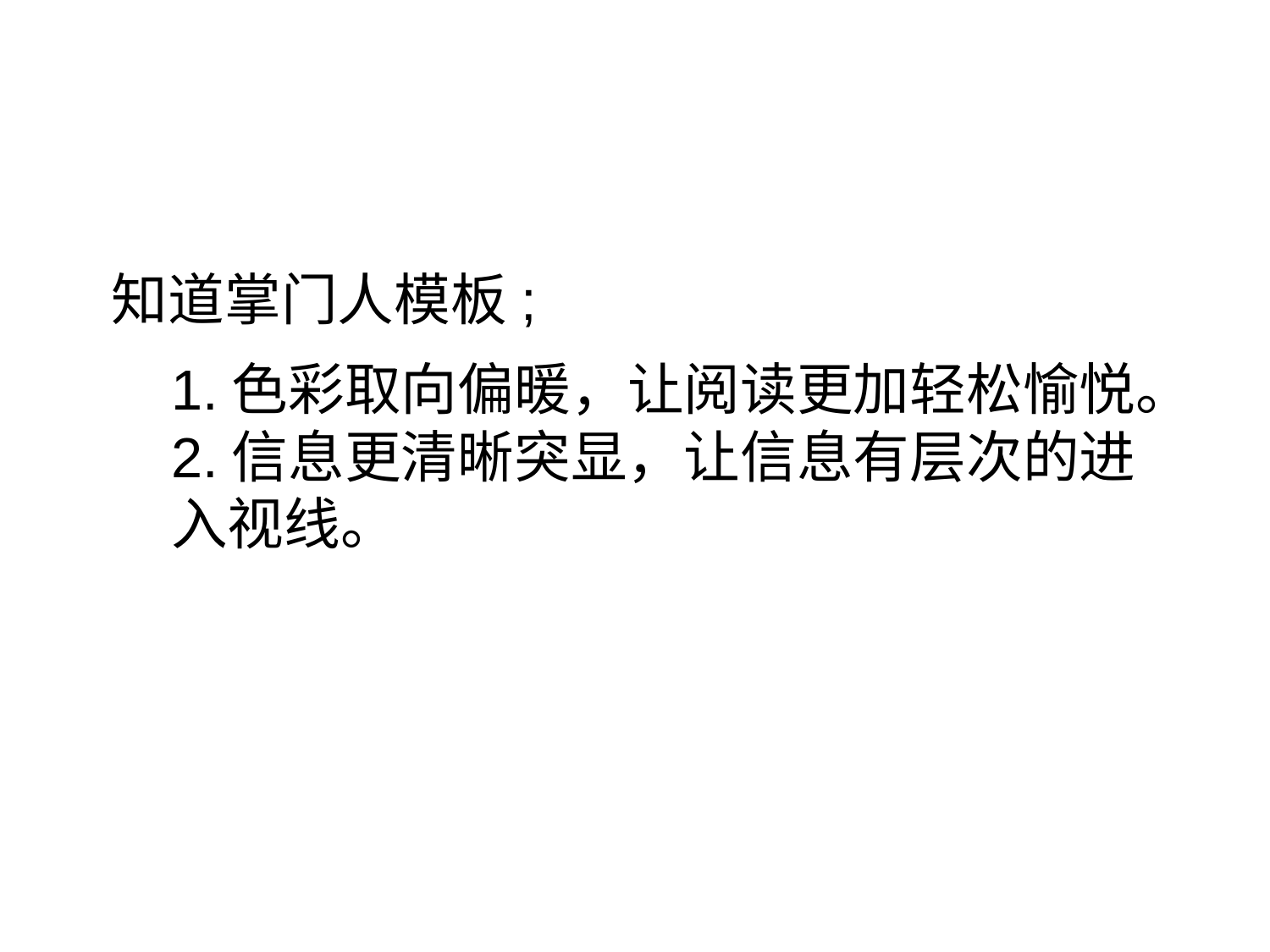

知道掌门人模板;
1.色彩取向偏暖，让阅读更加轻松愉悦。
2.信息更清晰突显，让信息有层次的进入视线。